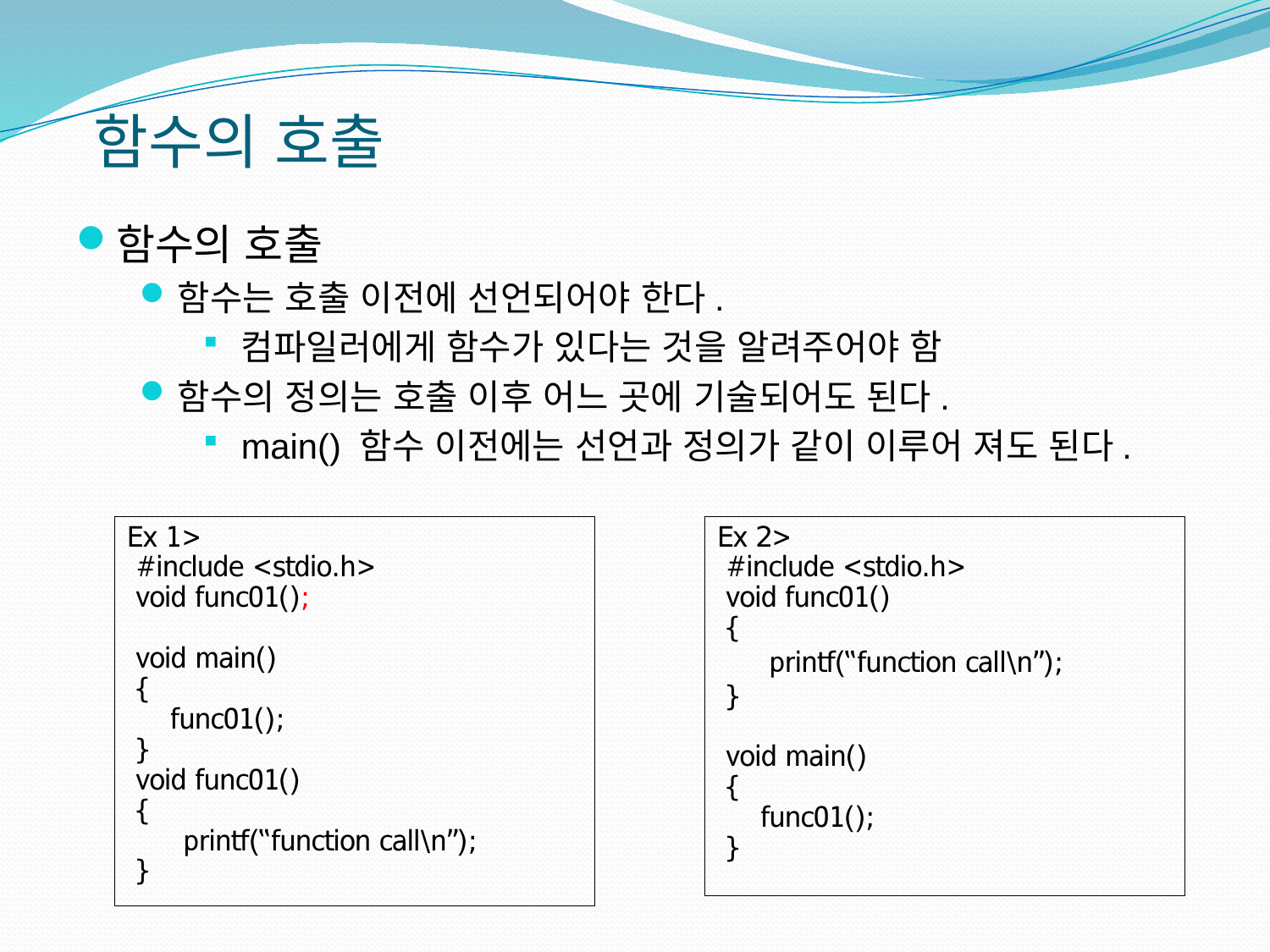

# 함수의 호출
함수의 호출
함수는 호출 이전에 선언되어야 한다.
컴파일러에게 함수가 있다는 것을 알려주어야 함
함수의 정의는 호출 이후 어느 곳에 기술되어도 된다.
main() 함수 이전에는 선언과 정의가 같이 이루어 져도 된다.

Ex 1>
 #include <stdio.h>
 void func01();

 void main()
 {
     func01();
 }
 void func01()
 {
	 printf(“function call\n”);
 }
Ex 2>
 #include <stdio.h>
 void func01()
 {
      printf(“function call\n”);
 }

 void main()
 {
     func01();
 }